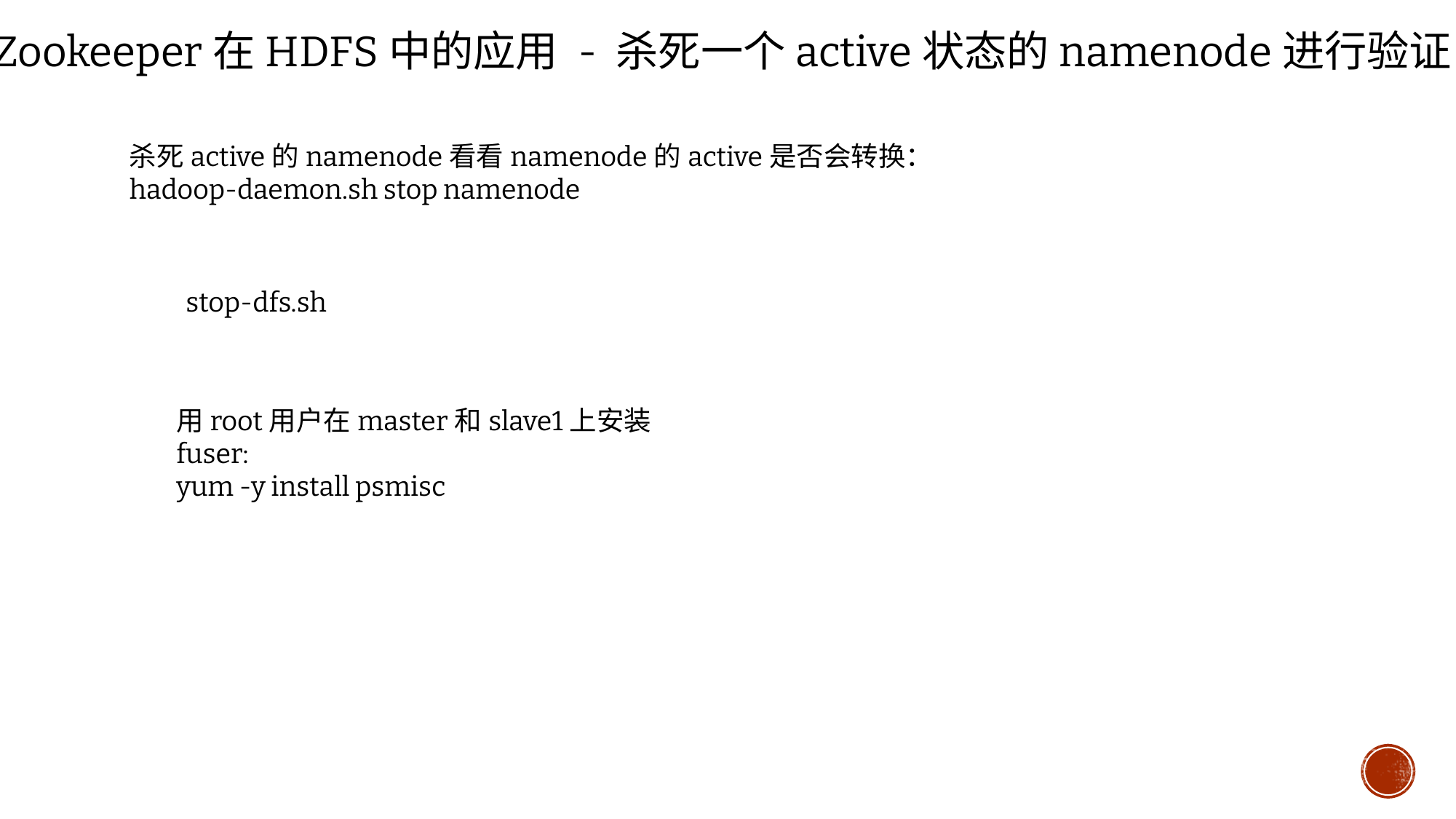

Zookeeper在HDFS中的应用 - 杀死一个active状态的namenode进行验证
杀死active的namenode看看namenode的active是否会转换：
hadoop-daemon.sh stop namenode
stop-dfs.sh
用root用户在master和slave1上安装fuser:
yum -y install psmisc